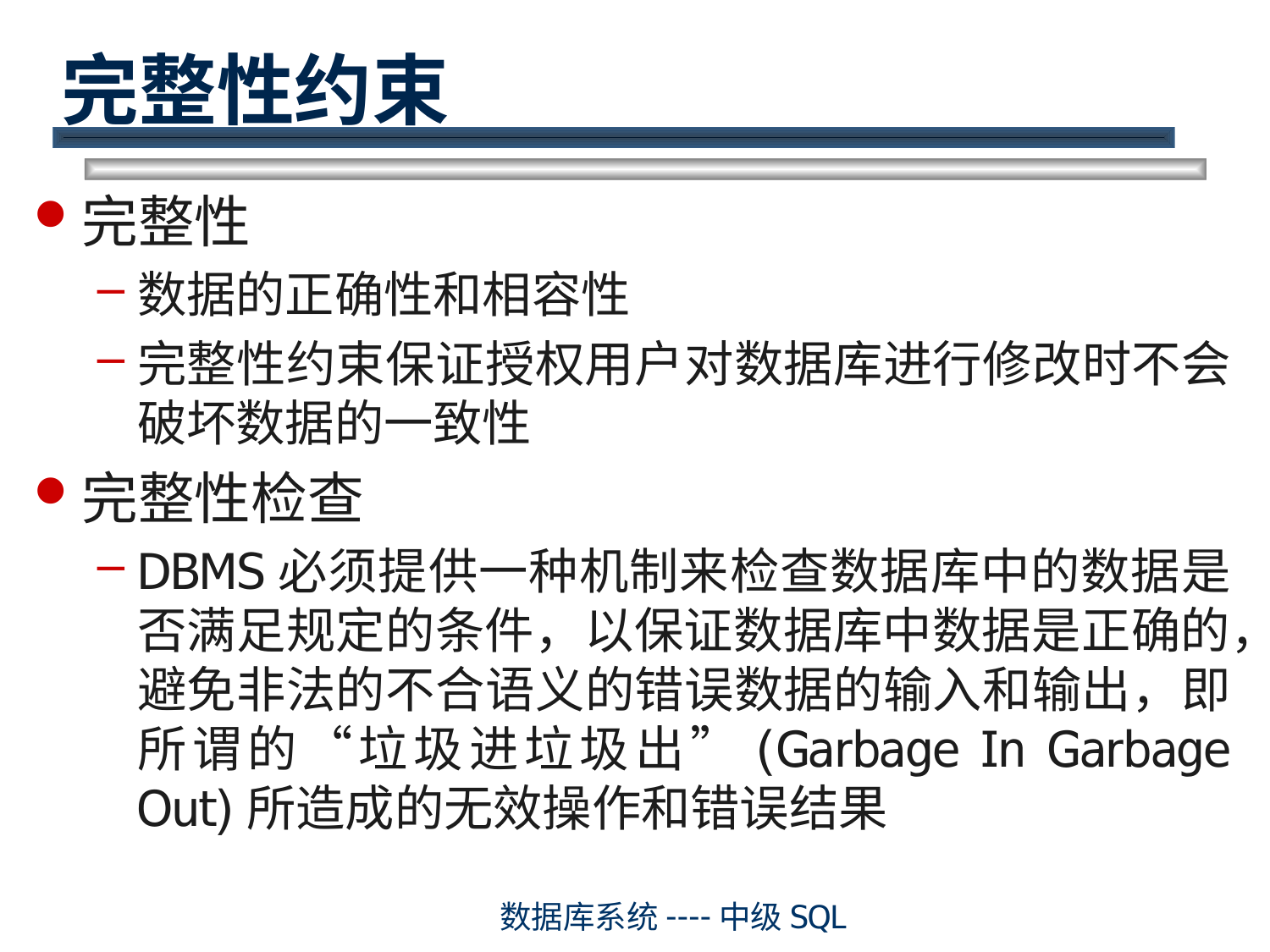

# 完整性约束
完整性
数据的正确性和相容性
完整性约束保证授权用户对数据库进行修改时不会破坏数据的一致性
完整性检查
DBMS必须提供一种机制来检查数据库中的数据是否满足规定的条件，以保证数据库中数据是正确的，避免非法的不合语义的错误数据的输入和输出，即所谓的“垃圾进垃圾出”(Garbage In Garbage Out)所造成的无效操作和错误结果
数据库系统----中级SQL